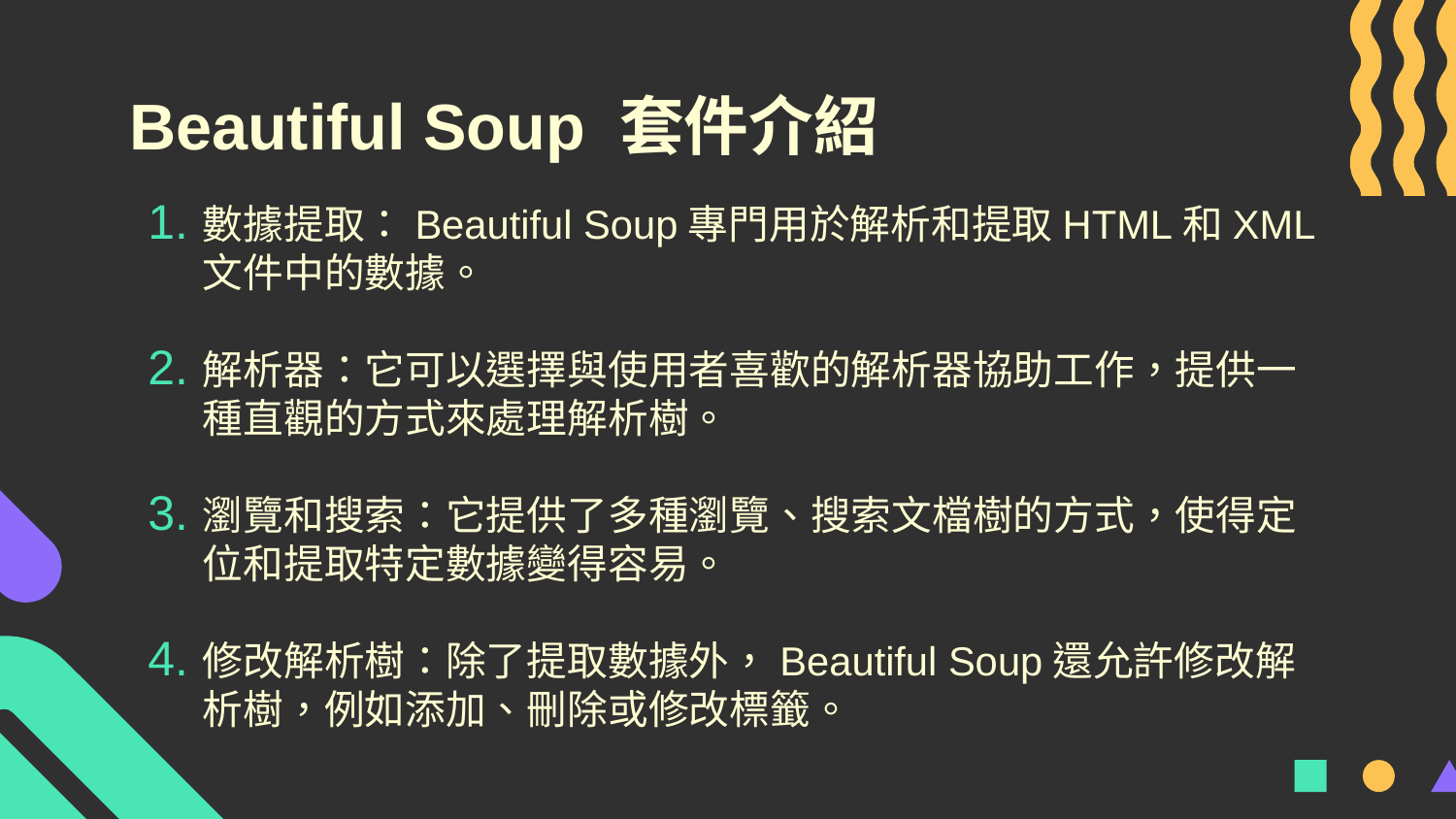

# Beautiful Soup 套件介紹
數據提取：Beautiful Soup專門用於解析和提取HTML和XML文件中的數據。

解析器：它可以選擇與使用者喜歡的解析器協助工作，提供一種直觀的方式來處理解析樹。

瀏覽和搜索：它提供了多種瀏覽、搜索文檔樹的方式，使得定位和提取特定數據變得容易。

修改解析樹：除了提取數據外，Beautiful Soup還允許修改解析樹，例如添加、刪除或修改標籤。